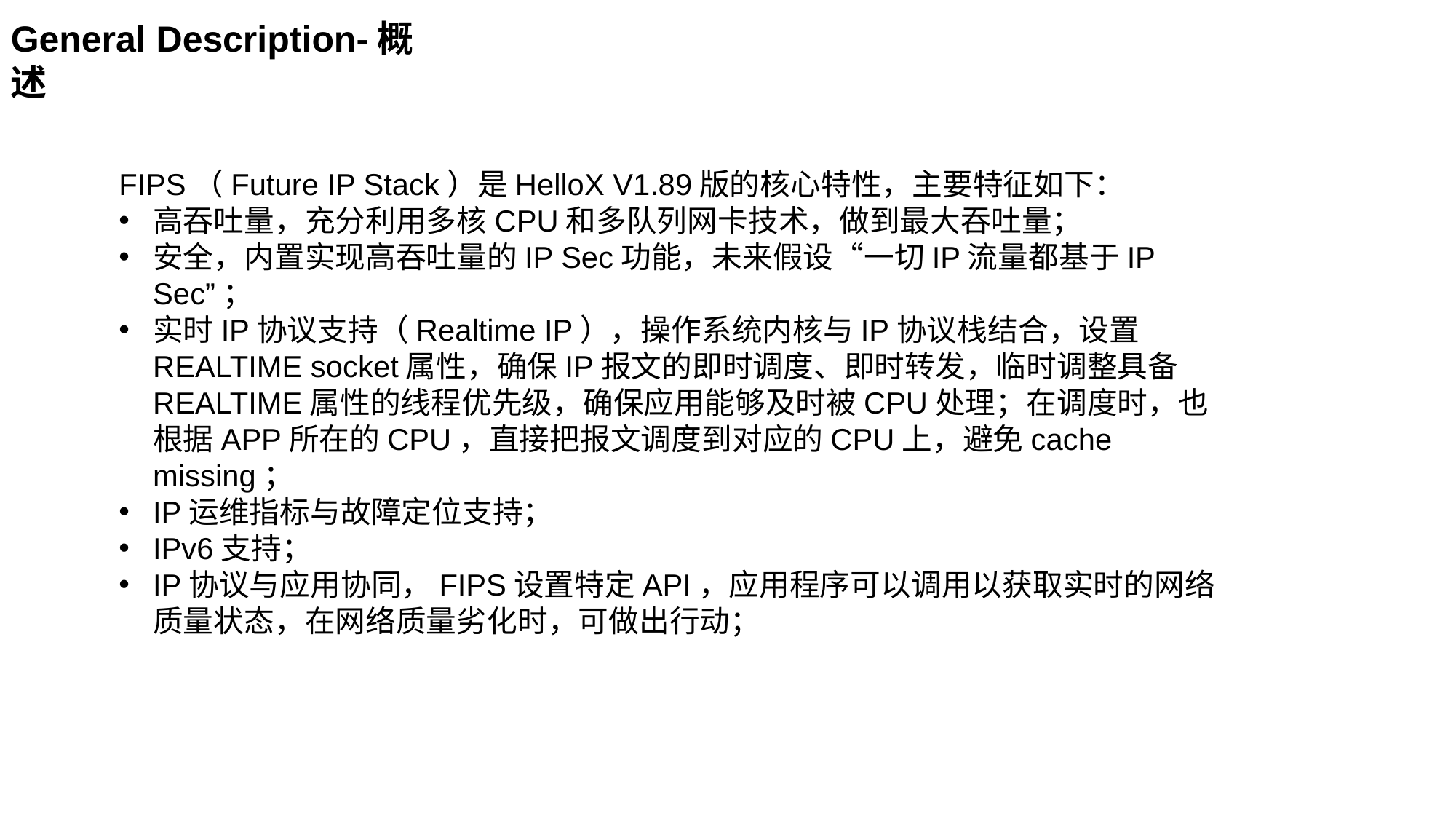

General Description-概述
FIPS（Future IP Stack）是HelloX V1.89版的核心特性，主要特征如下：
高吞吐量，充分利用多核CPU和多队列网卡技术，做到最大吞吐量；
安全，内置实现高吞吐量的IP Sec功能，未来假设“一切IP流量都基于IP Sec”；
实时IP协议支持（Realtime IP），操作系统内核与IP协议栈结合，设置REALTIME socket属性，确保IP报文的即时调度、即时转发，临时调整具备REALTIME属性的线程优先级，确保应用能够及时被CPU处理；在调度时，也根据APP所在的CPU，直接把报文调度到对应的CPU上，避免cache missing；
IP运维指标与故障定位支持；
IPv6支持；
IP协议与应用协同，FIPS设置特定API，应用程序可以调用以获取实时的网络质量状态，在网络质量劣化时，可做出行动；